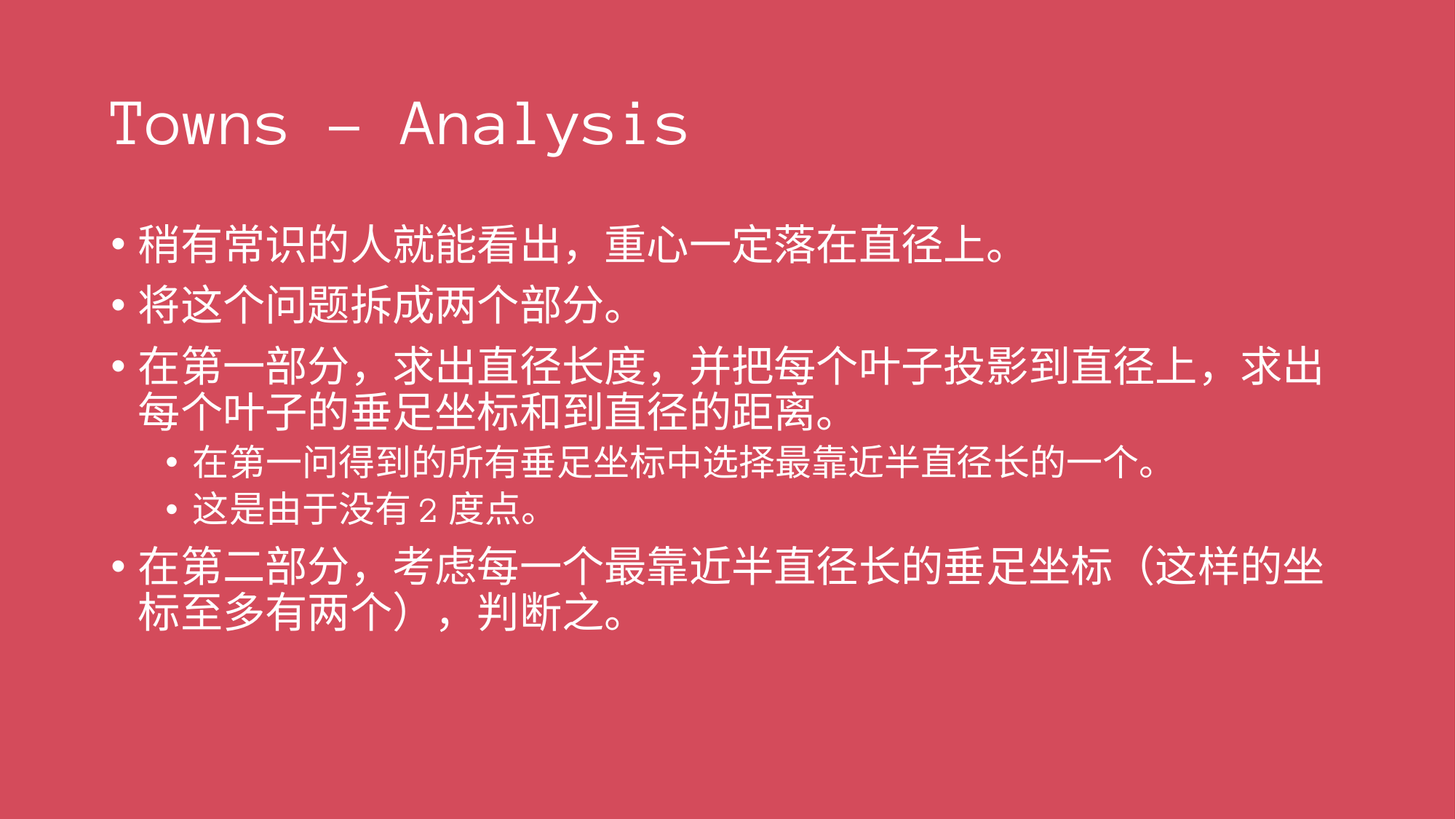

# Towns - Analysis
稍有常识的人就能看出，重心一定落在直径上。
将这个问题拆成两个部分。
在第一部分，求出直径长度，并把每个叶子投影到直径上，求出每个叶子的垂足坐标和到直径的距离。
在第一问得到的所有垂足坐标中选择最靠近半直径长的一个。
这是由于没有2度点。
在第二部分，考虑每一个最靠近半直径长的垂足坐标（这样的坐标至多有两个），判断之。